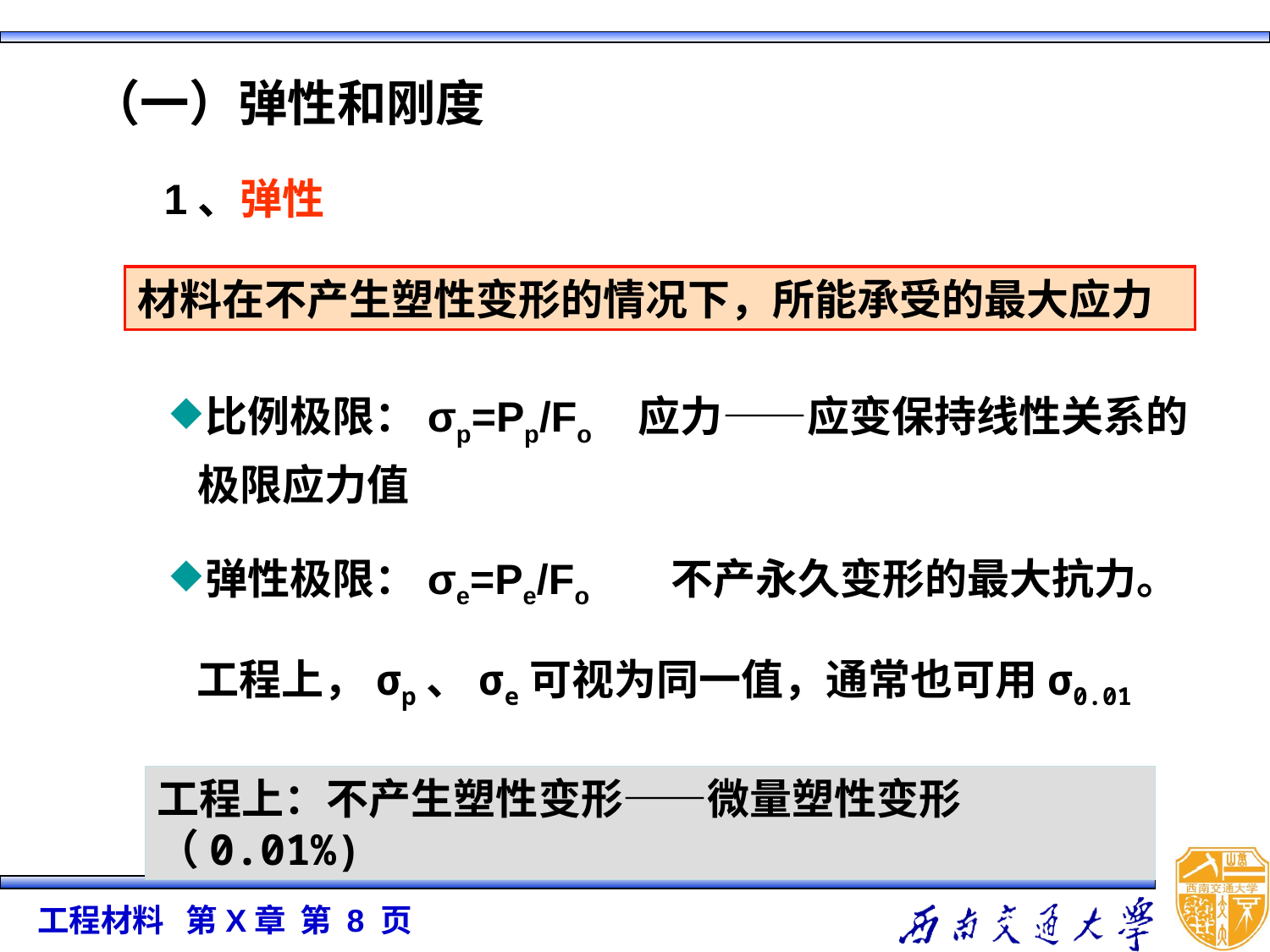

（一）弹性和刚度
1、弹性
材料在不产生塑性变形的情况下，所能承受的最大应力
比例极限：σp=Pp/Fo   应力――应变保持线性关系的极限应力值
弹性极限：σe=Pe/Fo      不产永久变形的最大抗力。
  工程上，σp、σe可视为同一值，通常也可用σ0.01
工程上：不产生塑性变形——微量塑性变形（0.01%)